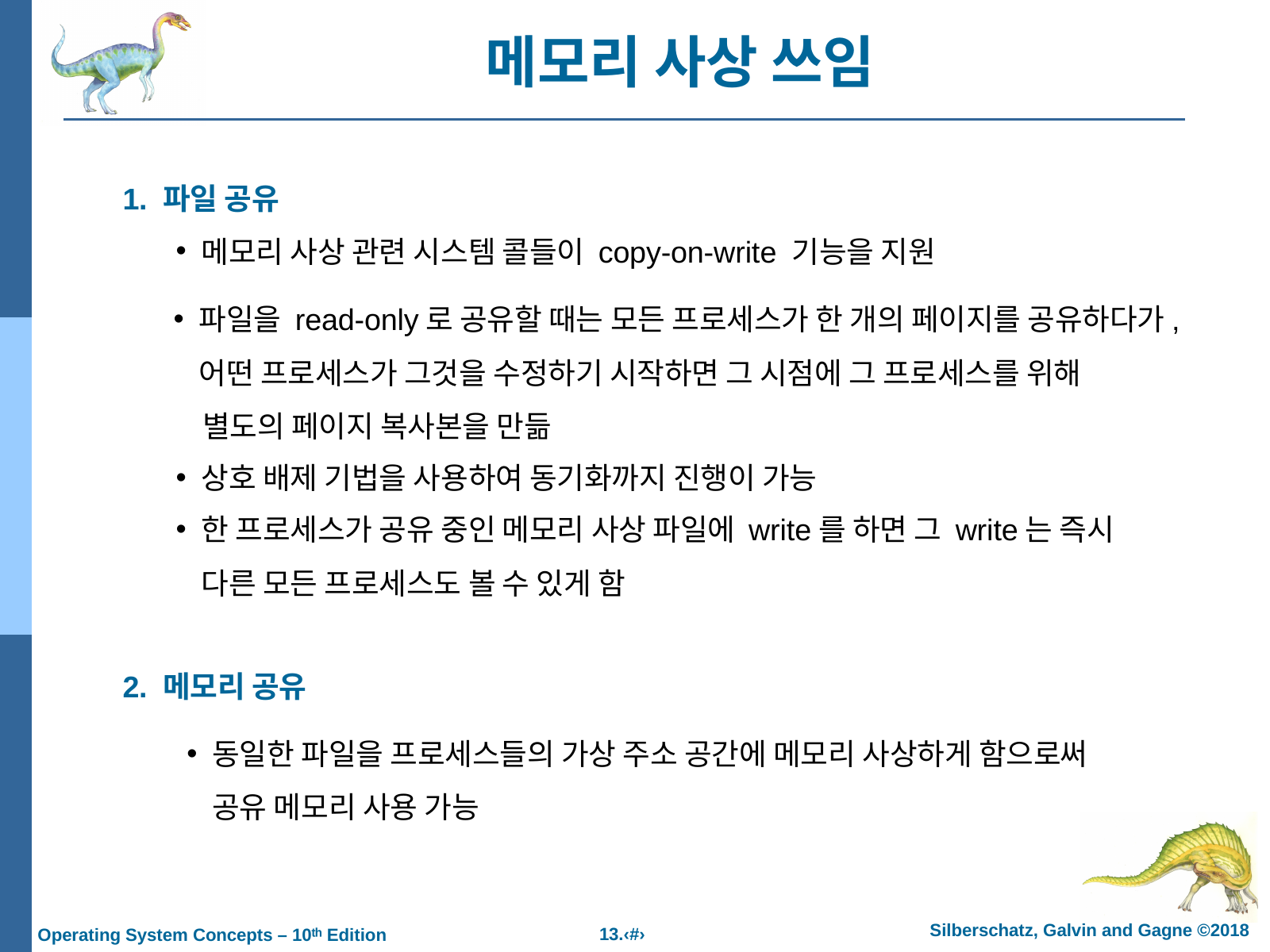

메모리 사상 쓰임

1. 파일 공유
메모리 사상 관련 시스템 콜들이 copy-on-write 기능을 지원
파일을 read-only로 공유할 때는 모든 프로세스가 한 개의 페이지를 공유하다가, 어떤 프로세스가 그것을 수정하기 시작하면 그 시점에 그 프로세스를 위해
       별도의 페이지 복사본을 만듦

상호 배제 기법을 사용하여 동기화까지 진행이 가능
한 프로세스가 공유 중인 메모리 사상 파일에 write를 하면 그 write는 즉시 다른 모든 프로세스도 볼 수 있게 함

2. 메모리 공유
동일한 파일을 프로세스들의 가상 주소 공간에 메모리 사상하게 함으로써 공유 메모리 사용 가능

Silberschatz, Galvin and Gagne ©2018
13.‹#›
Operating System Concepts – 10ᵗʰ Edition